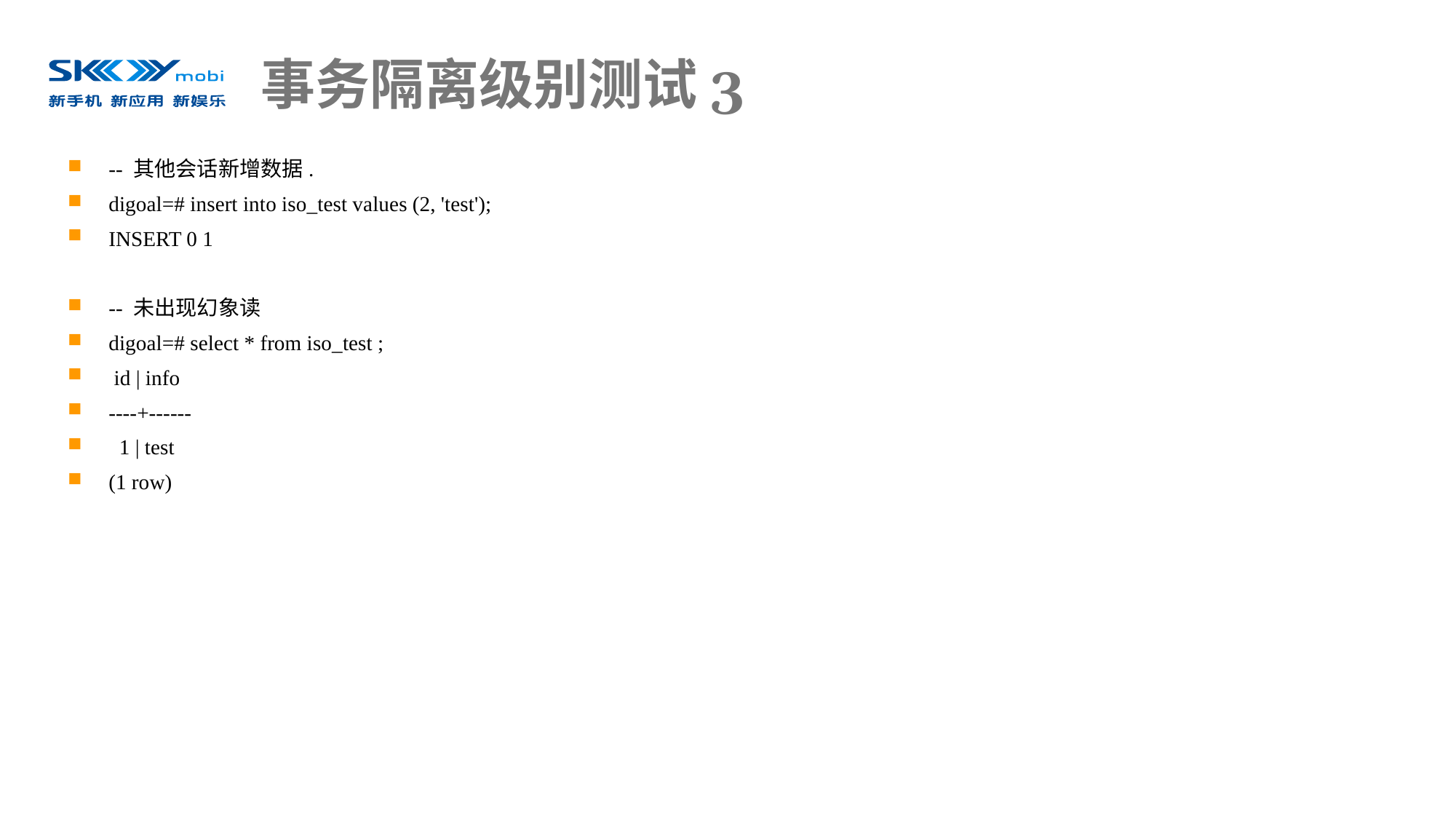

# 事务隔离级别测试3
-- 其他会话新增数据.
digoal=# insert into iso_test values (2, 'test');
INSERT 0 1

-- 未出现幻象读
digoal=# select * from iso_test ;
 id | info
----+------
  1 | test
(1 row)